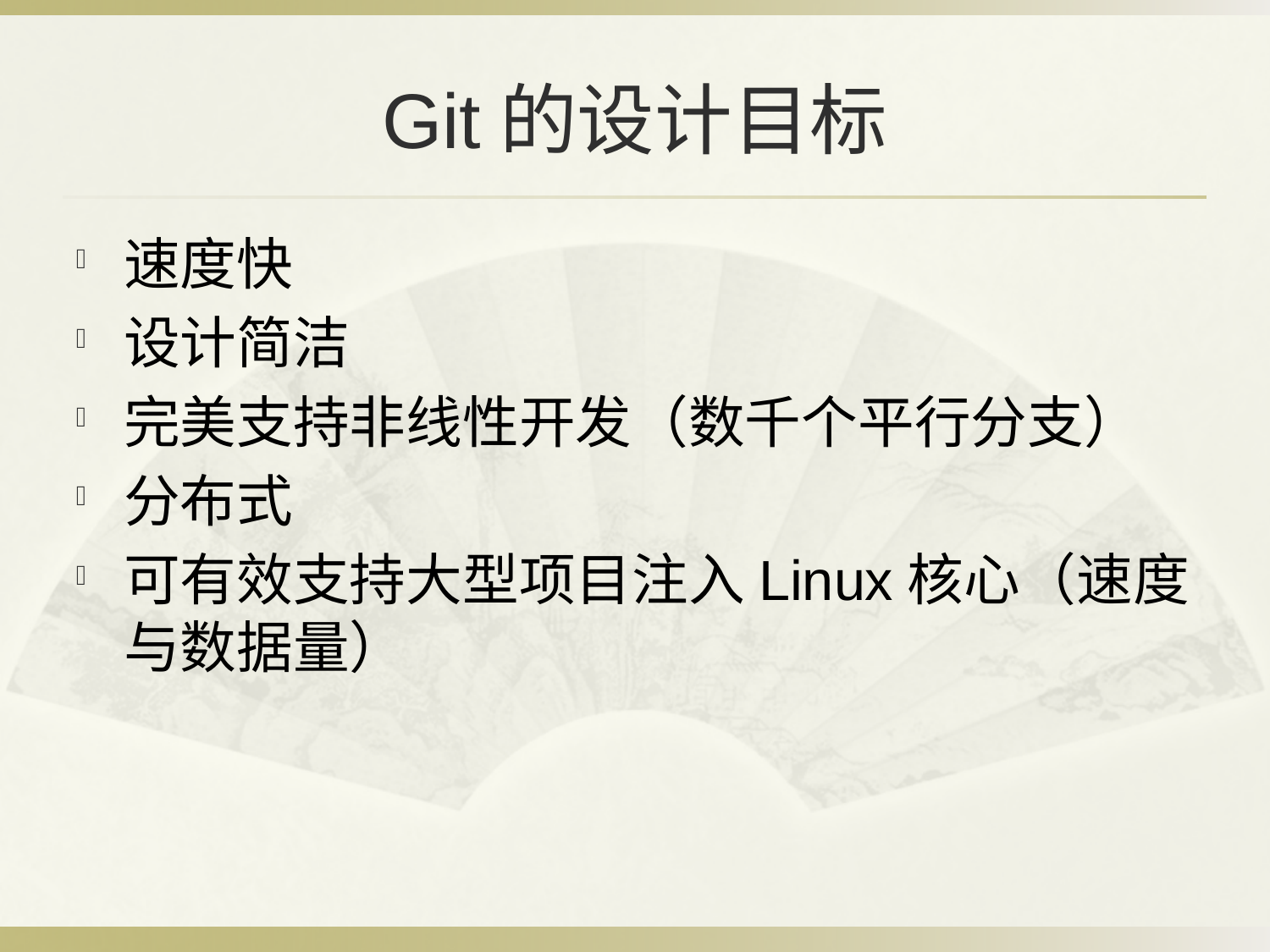

# Git的设计目标
速度快
设计简洁
完美支持非线性开发（数千个平行分支）
分布式
可有效支持大型项目注入Linux核心（速度与数据量）